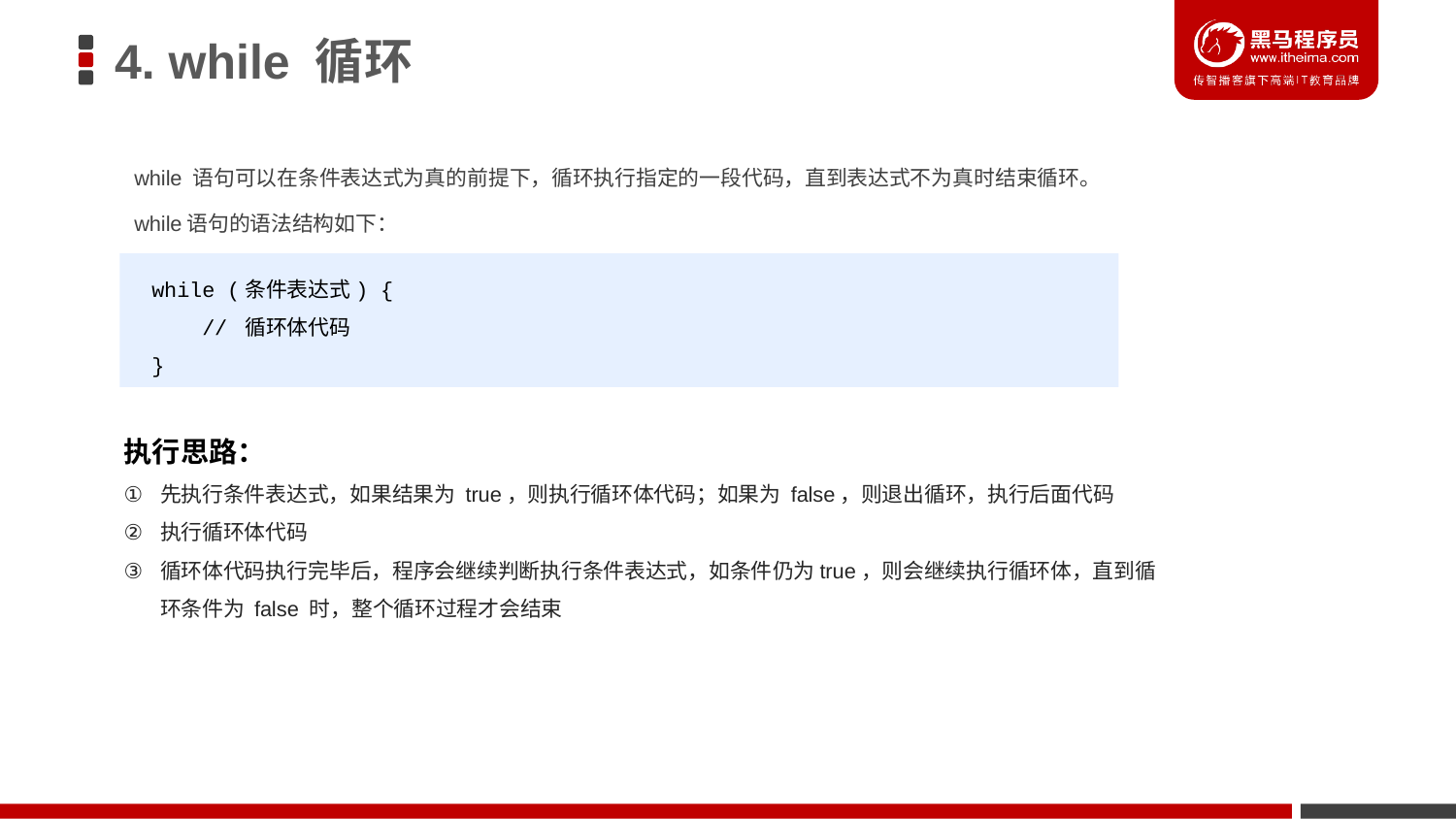

# 4. while 循环
while 语句可以在条件表达式为真的前提下，循环执行指定的一段代码，直到表达式不为真时结束循环。
while语句的语法结构如下：
while (条件表达式) {
    // 循环体代码
}
执行思路：
先执行条件表达式，如果结果为 true，则执行循环体代码；如果为 false，则退出循环，执行后面代码
执行循环体代码
循环体代码执行完毕后，程序会继续判断执行条件表达式，如条件仍为true，则会继续执行循环体，直到循环条件为 false 时，整个循环过程才会结束